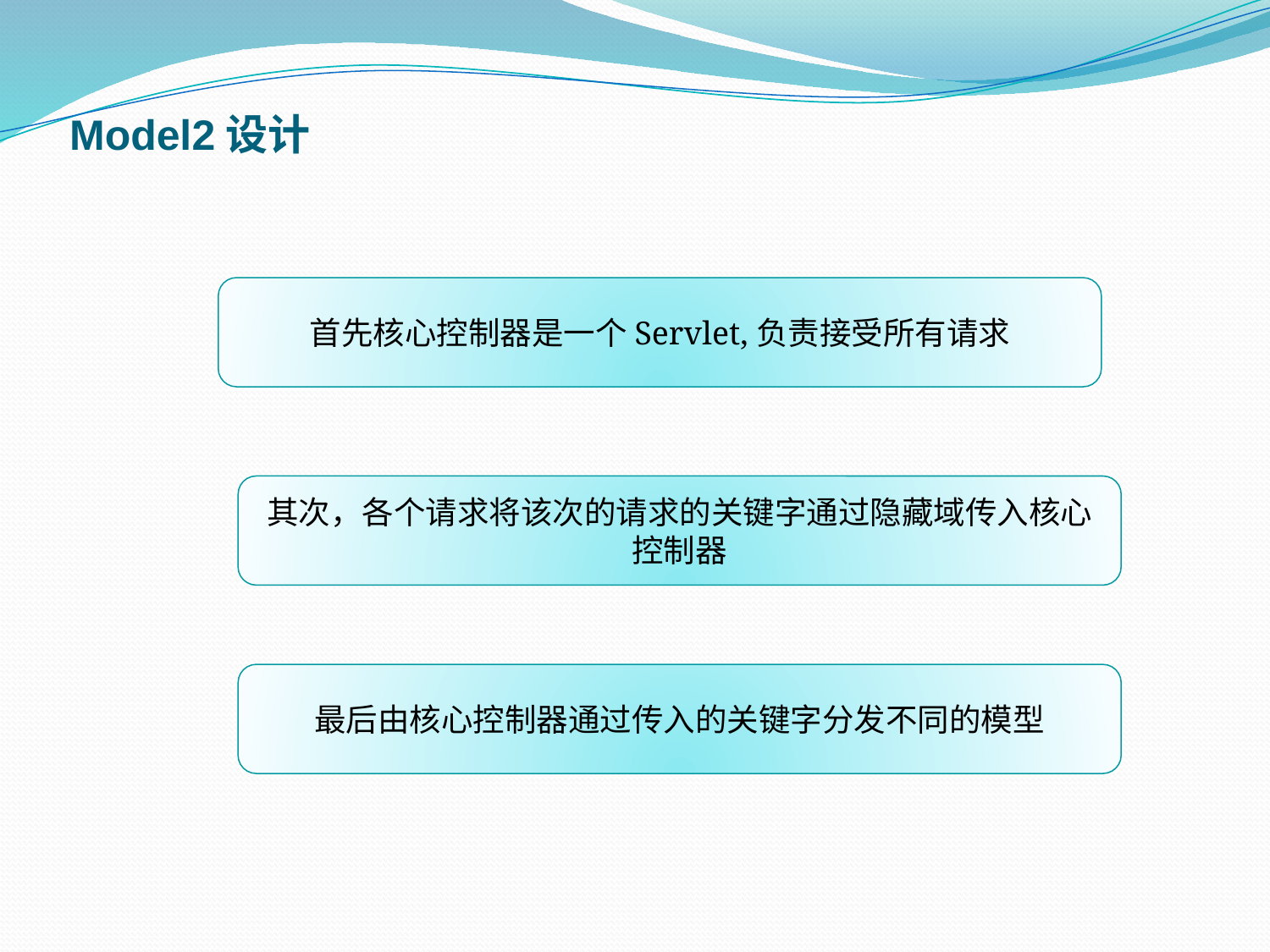

# Model2设计

首先核心控制器是一个Servlet,负责接受所有请求
其次，各个请求将该次的请求的关键字通过隐藏域传入核心控制器
最后由核心控制器通过传入的关键字分发不同的模型